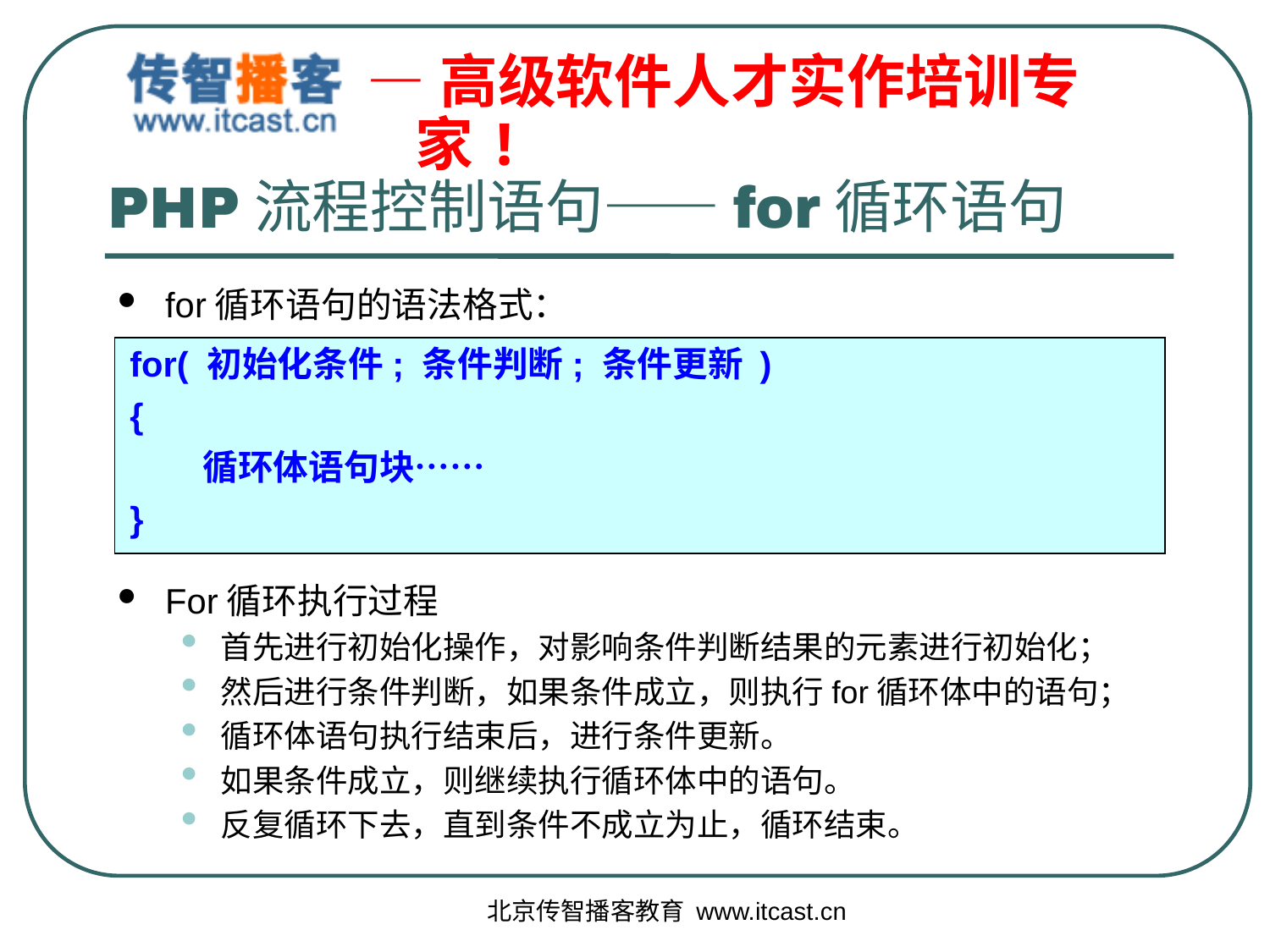

PHP流程控制语句——for循环语句
for循环语句的语法格式：

For循环执行过程
首先进行初始化操作，对影响条件判断结果的元素进行初始化；
然后进行条件判断，如果条件成立，则执行for循环体中的语句；
循环体语句执行结束后，进行条件更新。
如果条件成立，则继续执行循环体中的语句。
反复循环下去，直到条件不成立为止，循环结束。

for( 初始化条件; 条件判断; 条件更新 )
{
        循环体语句块……
}